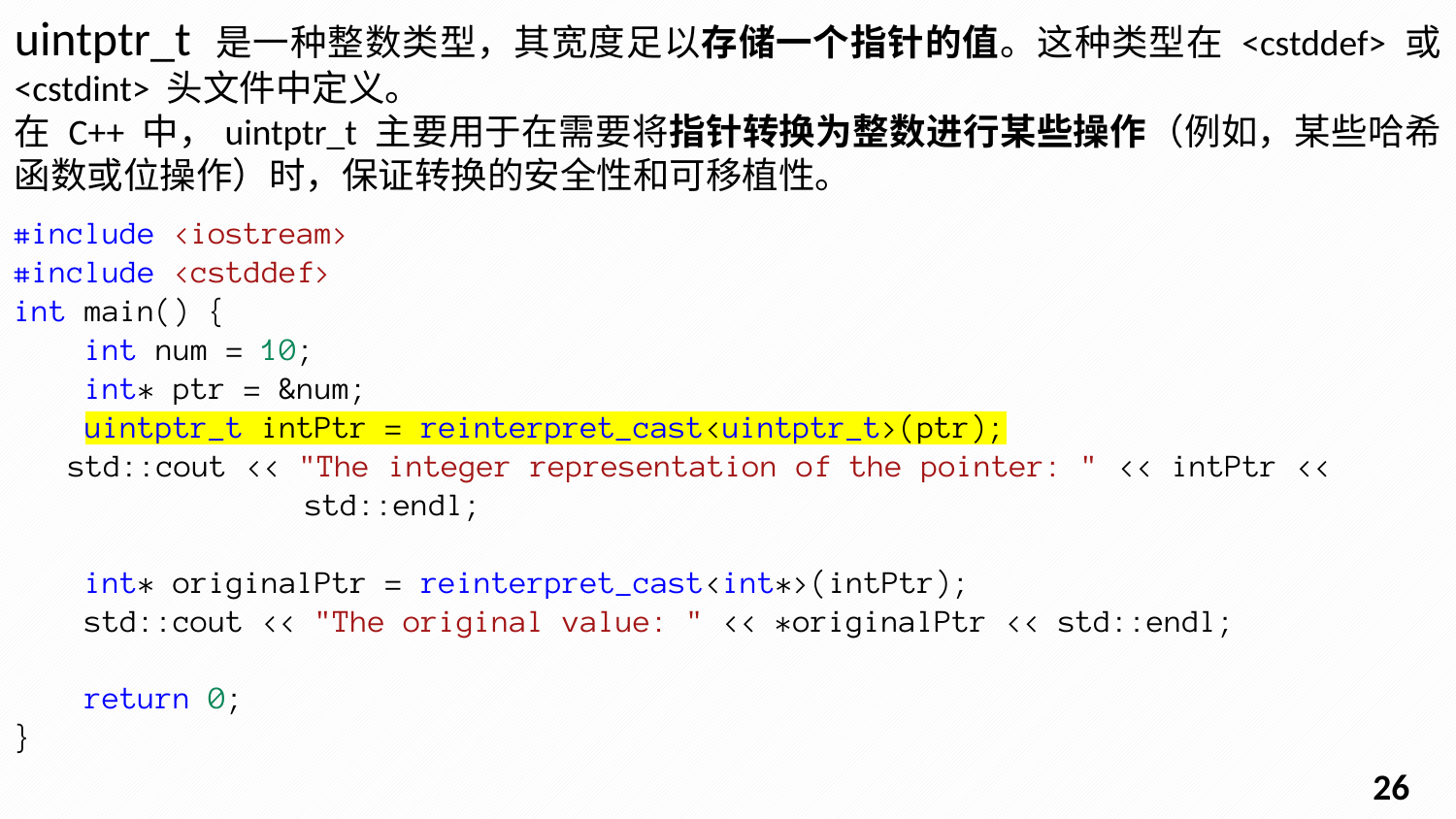

uintptr_t 是一种整数类型，其宽度足以存储一个指针的值。这种类型在 <cstddef> 或 <cstdint> 头文件中定义。
在 C++ 中，uintptr_t 主要用于在需要将指针转换为整数进行某些操作（例如，某些哈希函数或位操作）时，保证转换的安全性和可移植性。
#include <iostream>
#include <cstddef>
int main() {
    int num = 10;
    int* ptr = &num;
    uintptr_t intPtr = reinterpret_cast<uintptr_t>(ptr);
   std::cout << "The integer representation of the pointer: " << intPtr <<                   	std::endl;
    int* originalPtr = reinterpret_cast<int*>(intPtr);
    std::cout << "The original value: " << *originalPtr << std::endl;
    return 0;
}
26